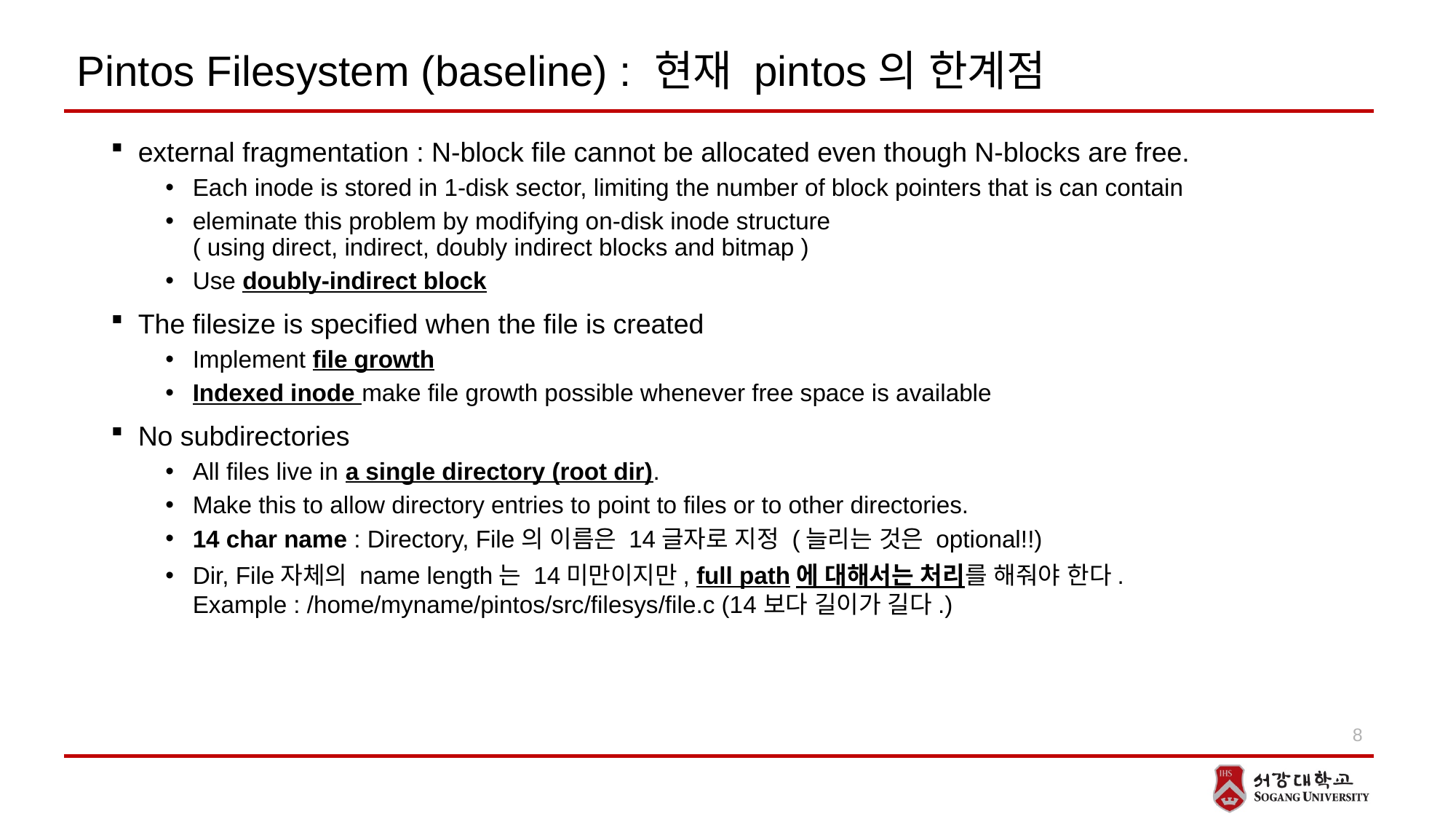

# Pintos Filesystem (baseline) : 현재 pintos의 한계점
external fragmentation : N-block file cannot be allocated even though N-blocks are free.
Each inode is stored in 1-disk sector, limiting the number of block pointers that is can contain
eleminate this problem by modifying on-disk inode structure
( using direct, indirect, doubly indirect blocks and bitmap )
Use doubly-indirect block
The filesize is specified when the file is created
Implement file growth
Indexed inode make file growth possible whenever free space is available
No subdirectories
All files live in a single directory (root dir).
Make this to allow directory entries to point to files or to other directories.
14 char name : Directory, File의 이름은 14글자로 지정 (늘리는 것은 optional!!)
Dir, File자체의 name length는 14미만이지만, full path에 대해서는 처리를 해줘야 한다.
Example : /home/myname/pintos/src/filesys/file.c (14보다 길이가 길다.)
8